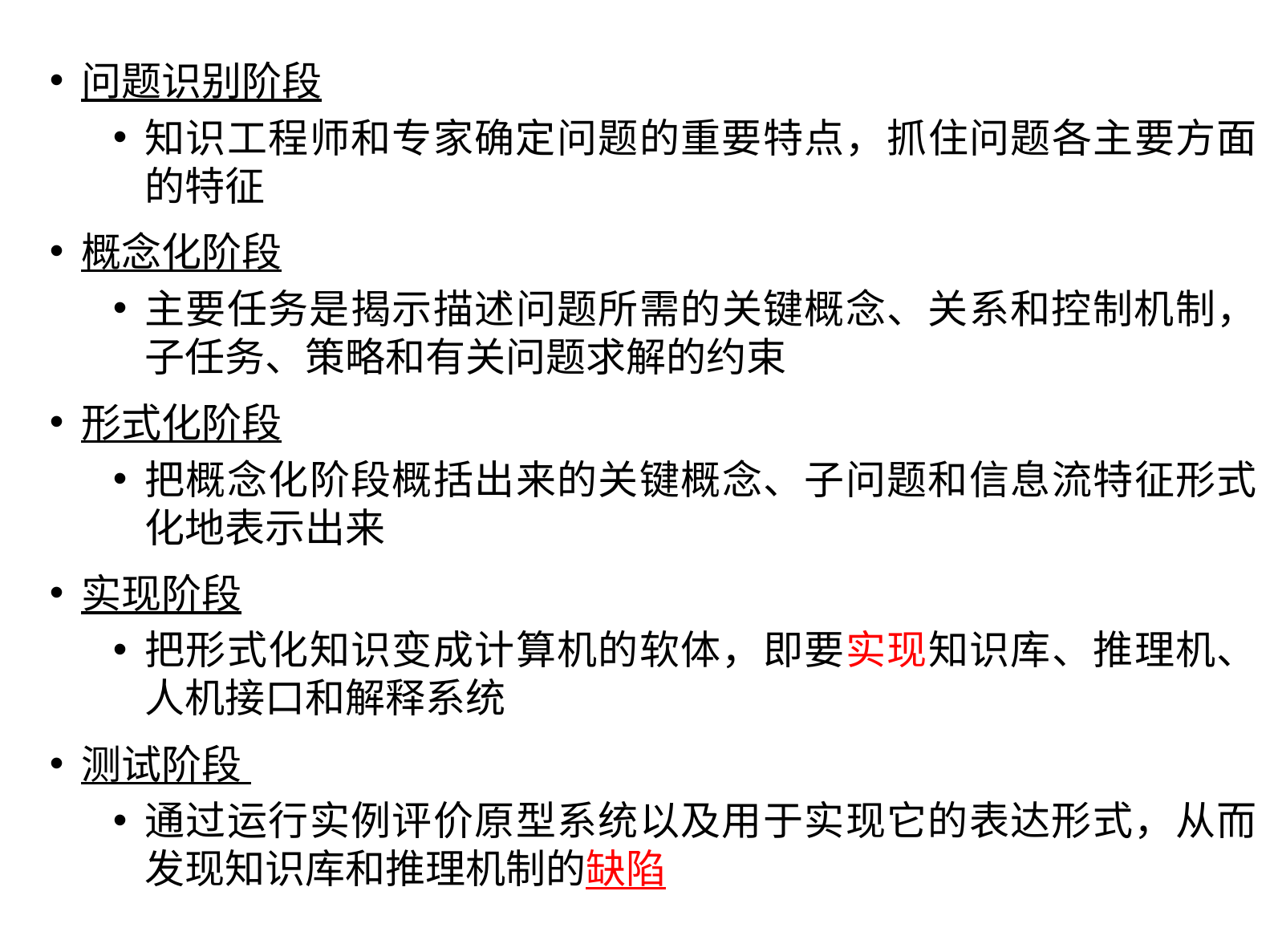

问题识别阶段
知识工程师和专家确定问题的重要特点，抓住问题各主要方面的特征
概念化阶段
主要任务是揭示描述问题所需的关键概念、关系和控制机制，子任务、策略和有关问题求解的约束
形式化阶段
把概念化阶段概括出来的关键概念、子问题和信息流特征形式化地表示出来
实现阶段
把形式化知识变成计算机的软体，即要实现知识库、推理机、人机接口和解释系统
测试阶段
通过运行实例评价原型系统以及用于实现它的表达形式，从而发现知识库和推理机制的缺陷